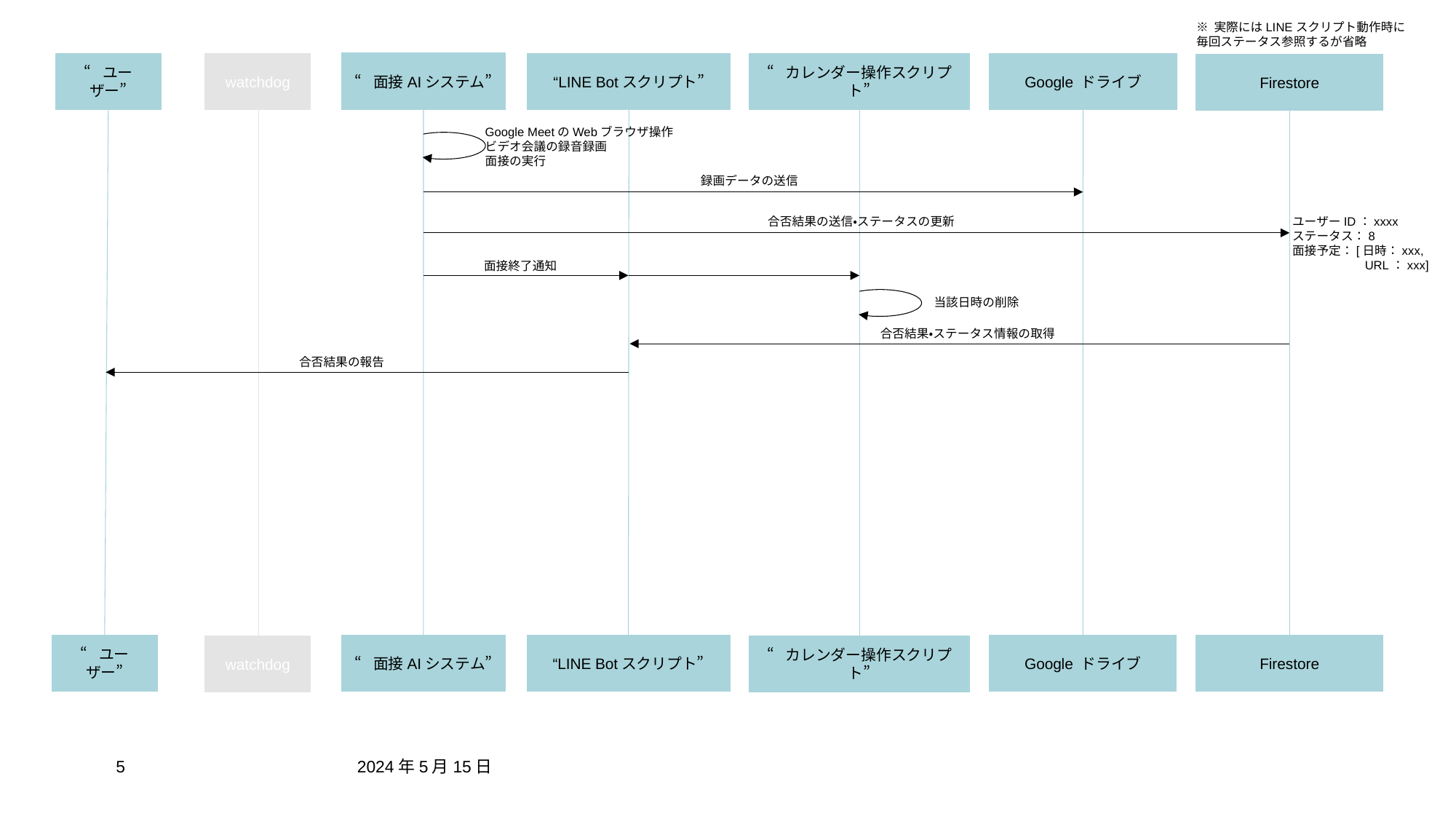

※ 実際にはLINEスクリプト動作時に
毎回ステータス参照するが省略
“面接AIシステム”
“ユーザー”
watchdog
“LINE Botスクリプト”
“カレンダー操作スクリプト”
Google ドライブ
Firestore
Google MeetのWebブラウザ操作
ビデオ会議の録音録画
面接の実行

録画データの送信
合否結果の送信・ステータスの更新
ユーザーID：xxxx
ステータス：8
面接予定：[日時：xxx,
                     URL：xxx]
面接終了通知

当該日時の削除
合否結果・ステータス情報の取得
合否結果の報告
“ユーザー”
“面接AIシステム”
“LINE Botスクリプト”
Google ドライブ
Firestore
watchdog
“カレンダー操作スクリプト”
5
2024年5月15日